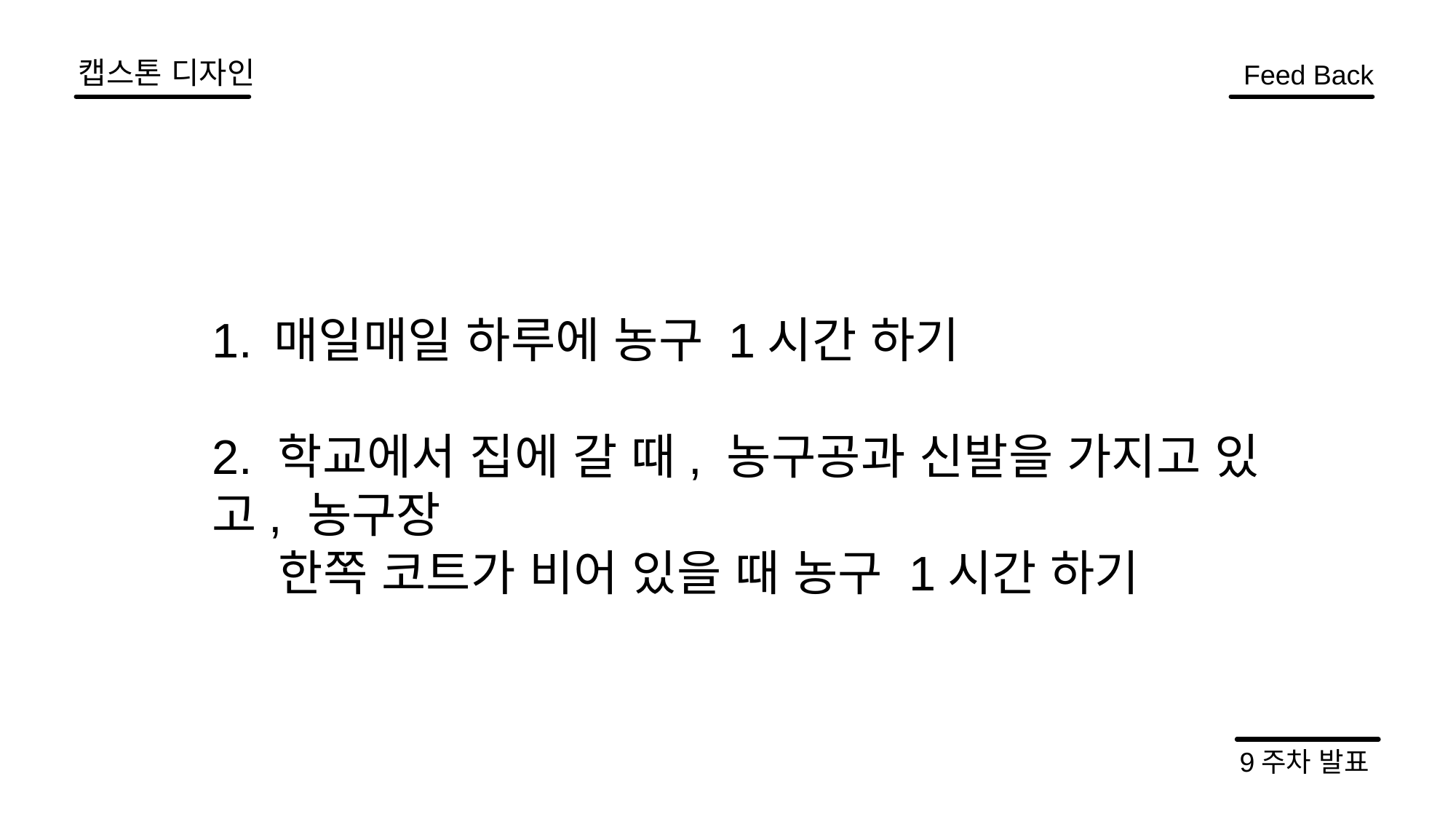

캡스톤 디자인
Feed Back
매일매일 하루에 농구 1시간 하기

2. 학교에서 집에 갈 때, 농구공과 신발을 가지고 있고, 농구장
    한쪽 코트가 비어 있을 때 농구 1시간 하기

9주차 발표